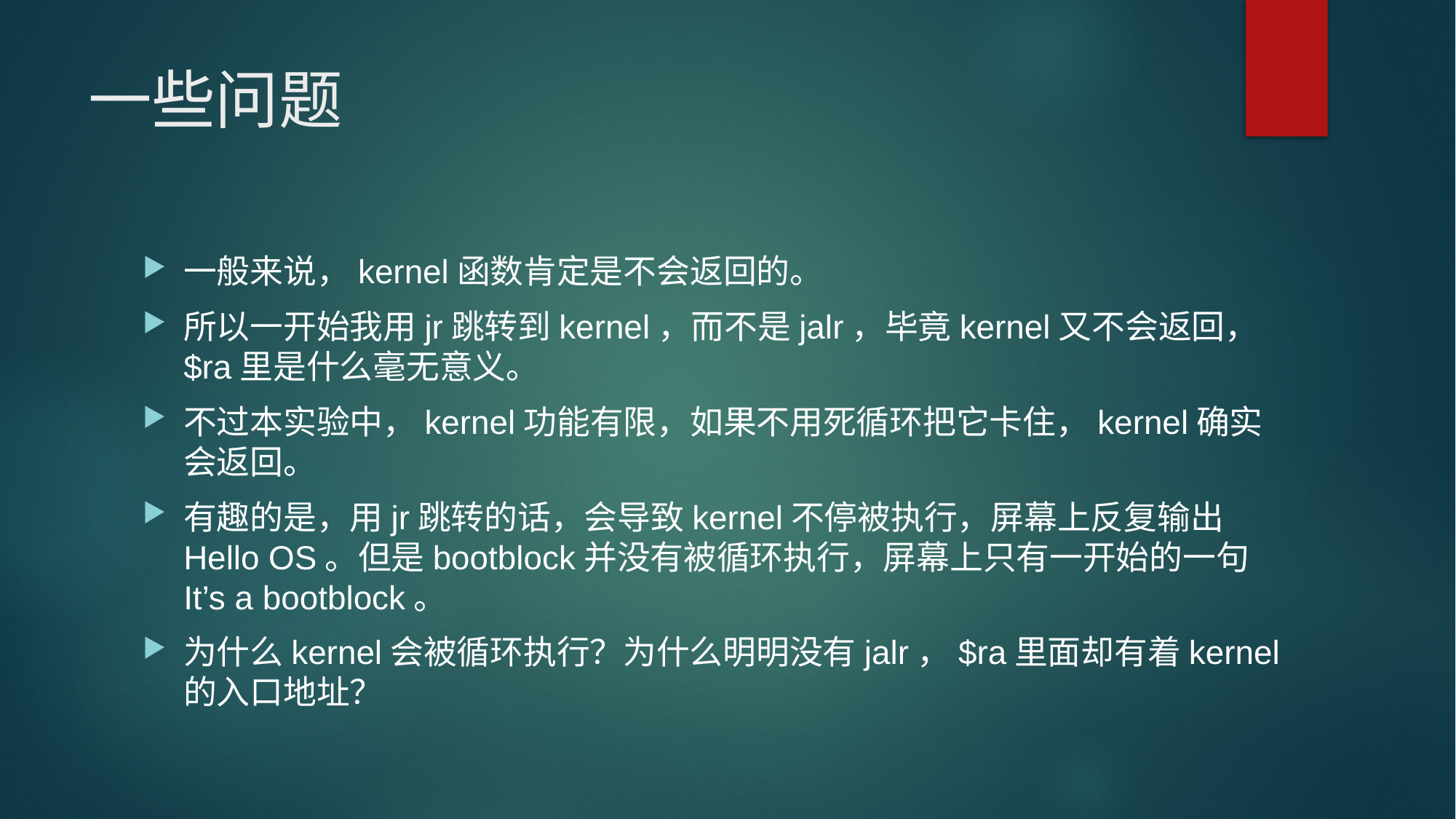

# 一些问题
一般来说，kernel函数肯定是不会返回的。
所以一开始我用jr跳转到kernel，而不是jalr，毕竟kernel又不会返回，$ra里是什么毫无意义。
不过本实验中，kernel功能有限，如果不用死循环把它卡住，kernel确实会返回。
有趣的是，用jr跳转的话，会导致kernel不停被执行，屏幕上反复输出Hello OS。但是bootblock并没有被循环执行，屏幕上只有一开始的一句It’s a bootblock。
为什么kernel会被循环执行？为什么明明没有jalr，$ra里面却有着kernel的入口地址？